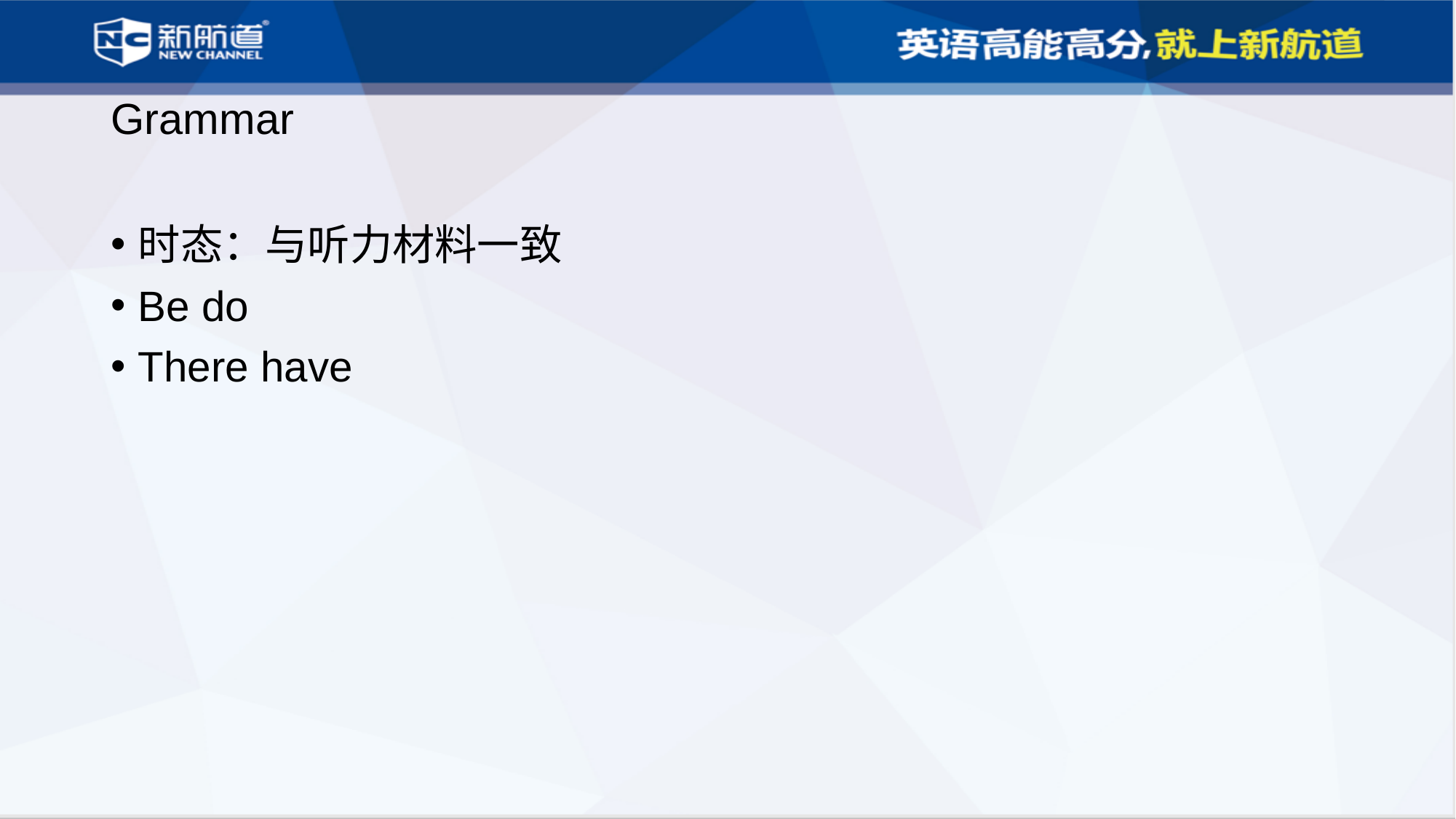

# Grammar
时态：与听力材料一致
Be do
There have